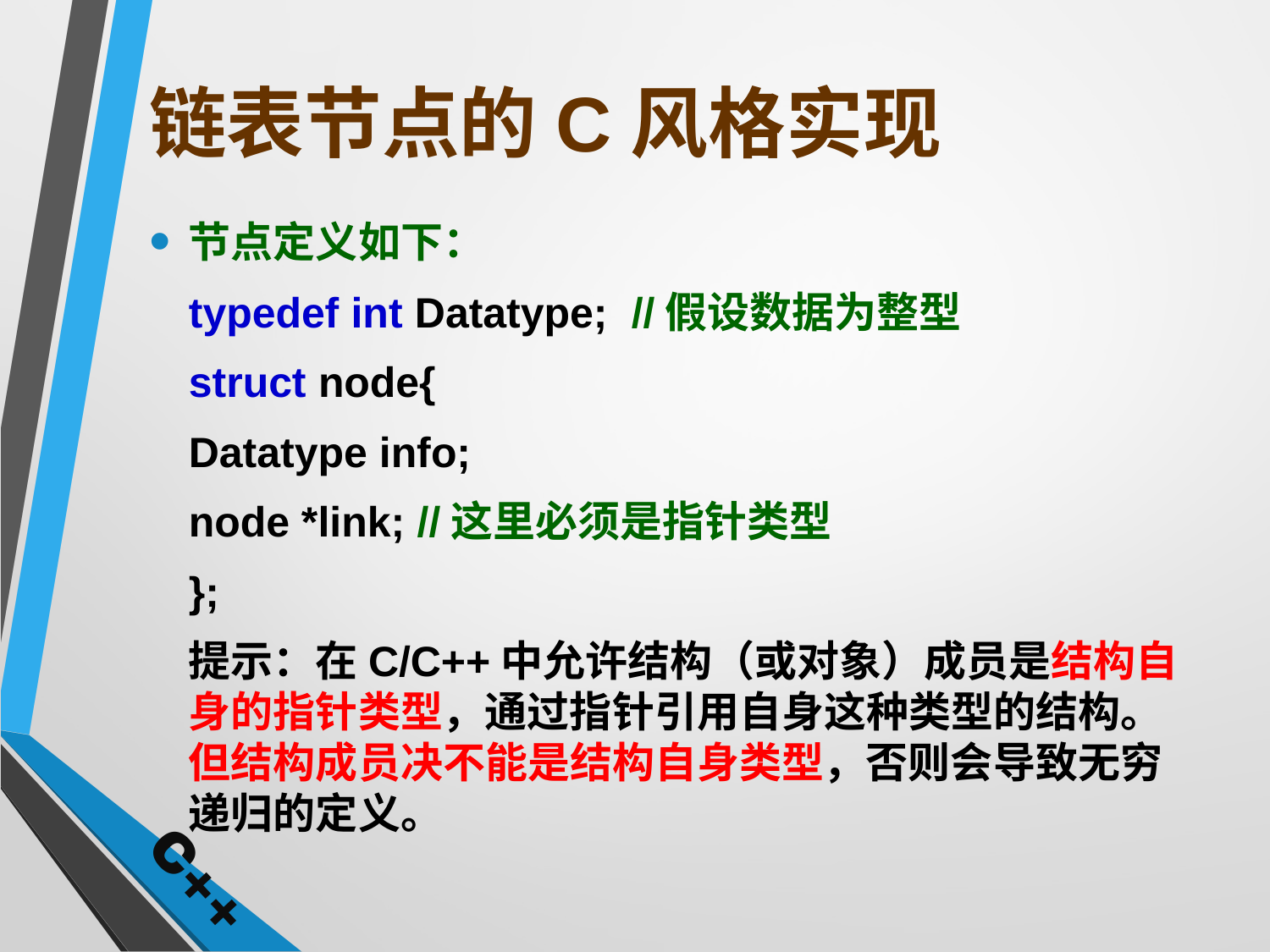

# 链表节点的C风格实现
节点定义如下：
	typedef int Datatype;  //假设数据为整型
	struct node{
	Datatype info;
	node *link; //这里必须是指针类型
	};
	提示：在C/C++中允许结构（或对象）成员是结构自身的指针类型，通过指针引用自身这种类型的结构。但结构成员决不能是结构自身类型，否则会导致无穷递归的定义。